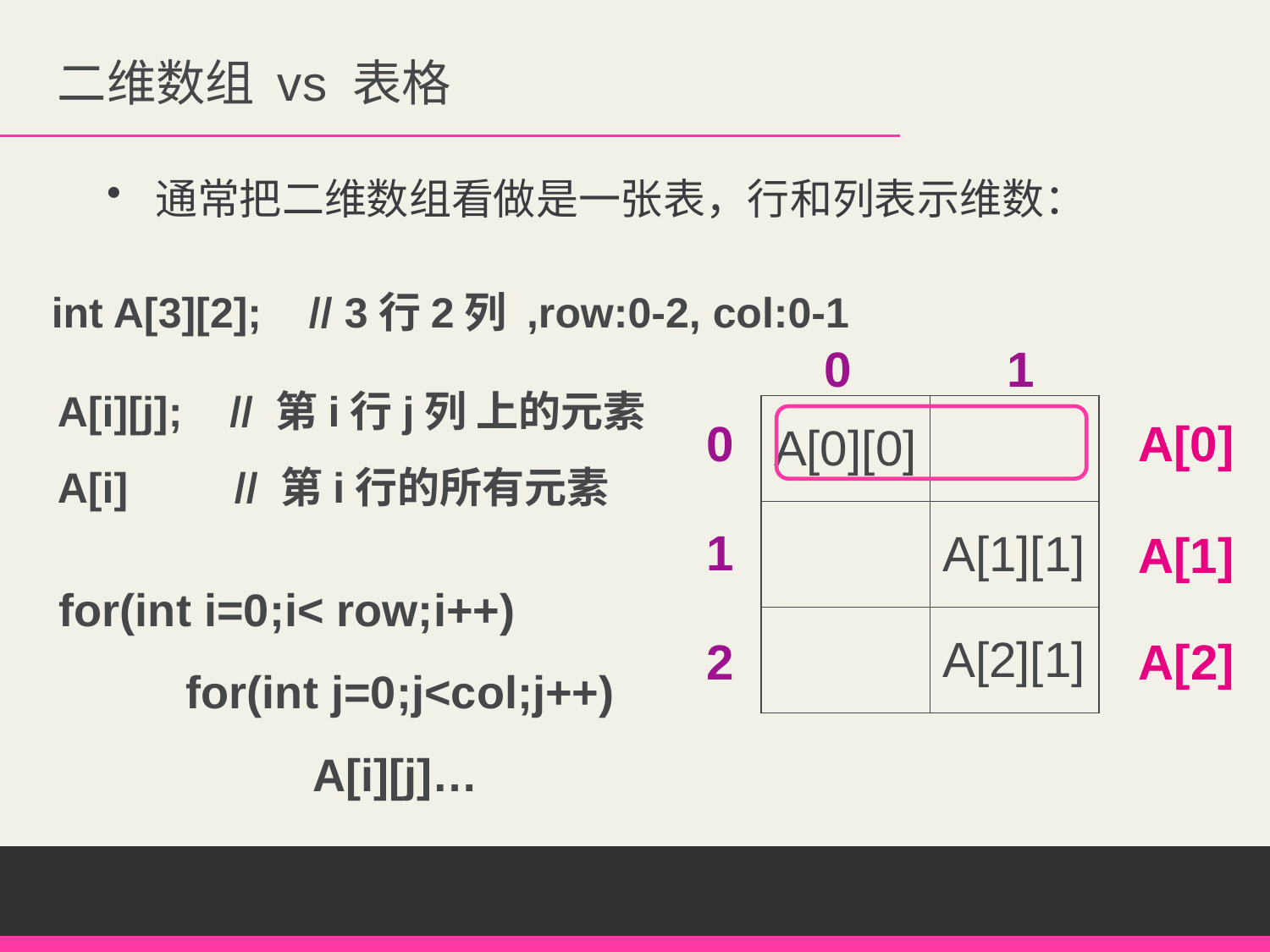

二维数组 vs 表格
通常把二维数组看做是一张表，行和列表示维数：
int A[3][2];    // 3行2列 ,row:0-2, col:0-1
0
1
| A[0][0] |  |
| --- | --- |
|  | A[1][1] |
|  | A[2][1] |
0
1
2
A[i][j];    // 第i行j列 上的元素
A[i]         // 第i行的所有元素

A[0]
A[1]
A[2]
for(int i=0;i< row;i++)
	for(int j=0;j<col;j++)
		A[i][j]…